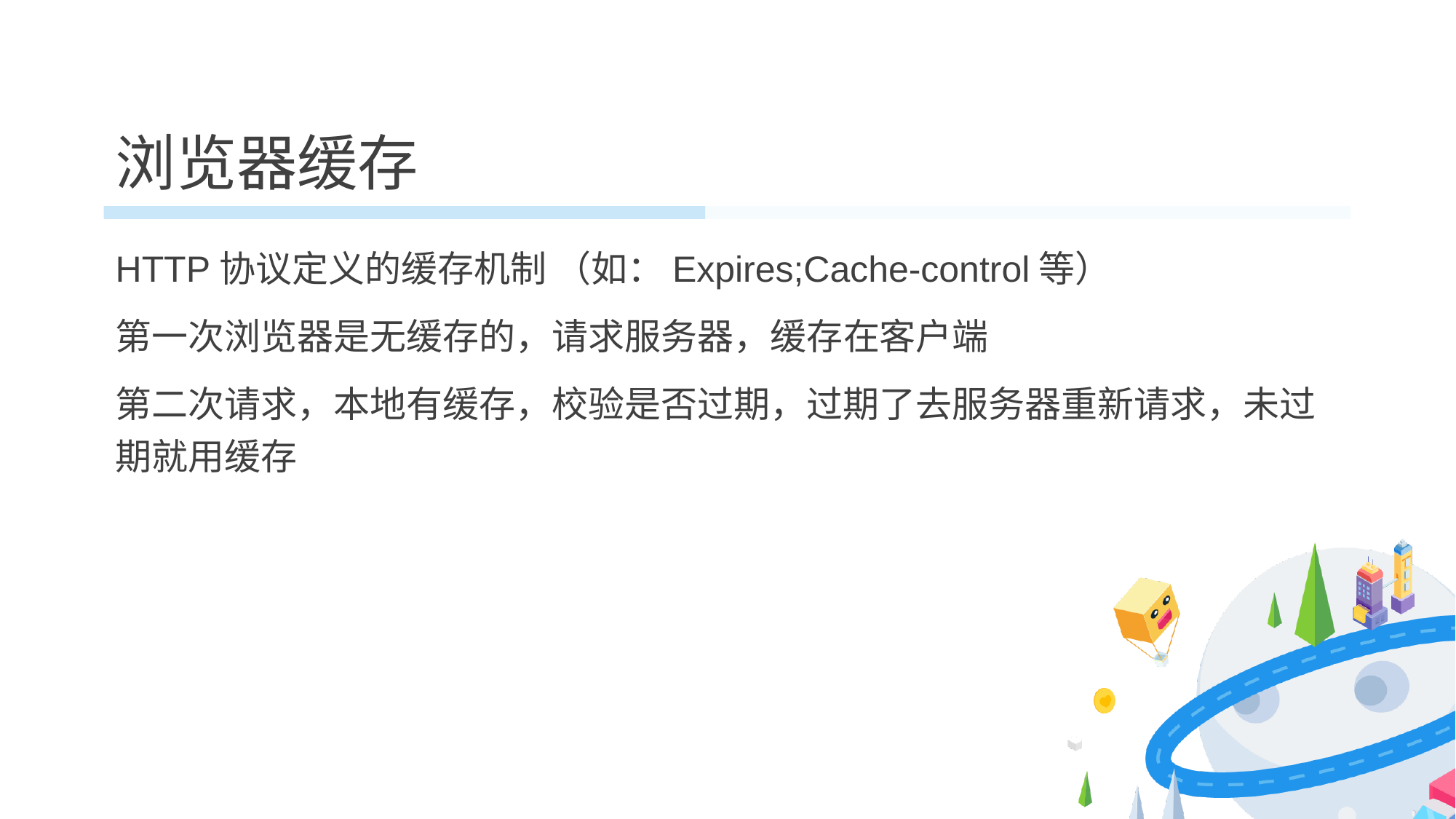

# 浏览器缓存
HTTP协议定义的缓存机制 （如：Expires;Cache-control等）
第一次浏览器是无缓存的，请求服务器，缓存在客户端
第二次请求，本地有缓存，校验是否过期，过期了去服务器重新请求，未过期就用缓存